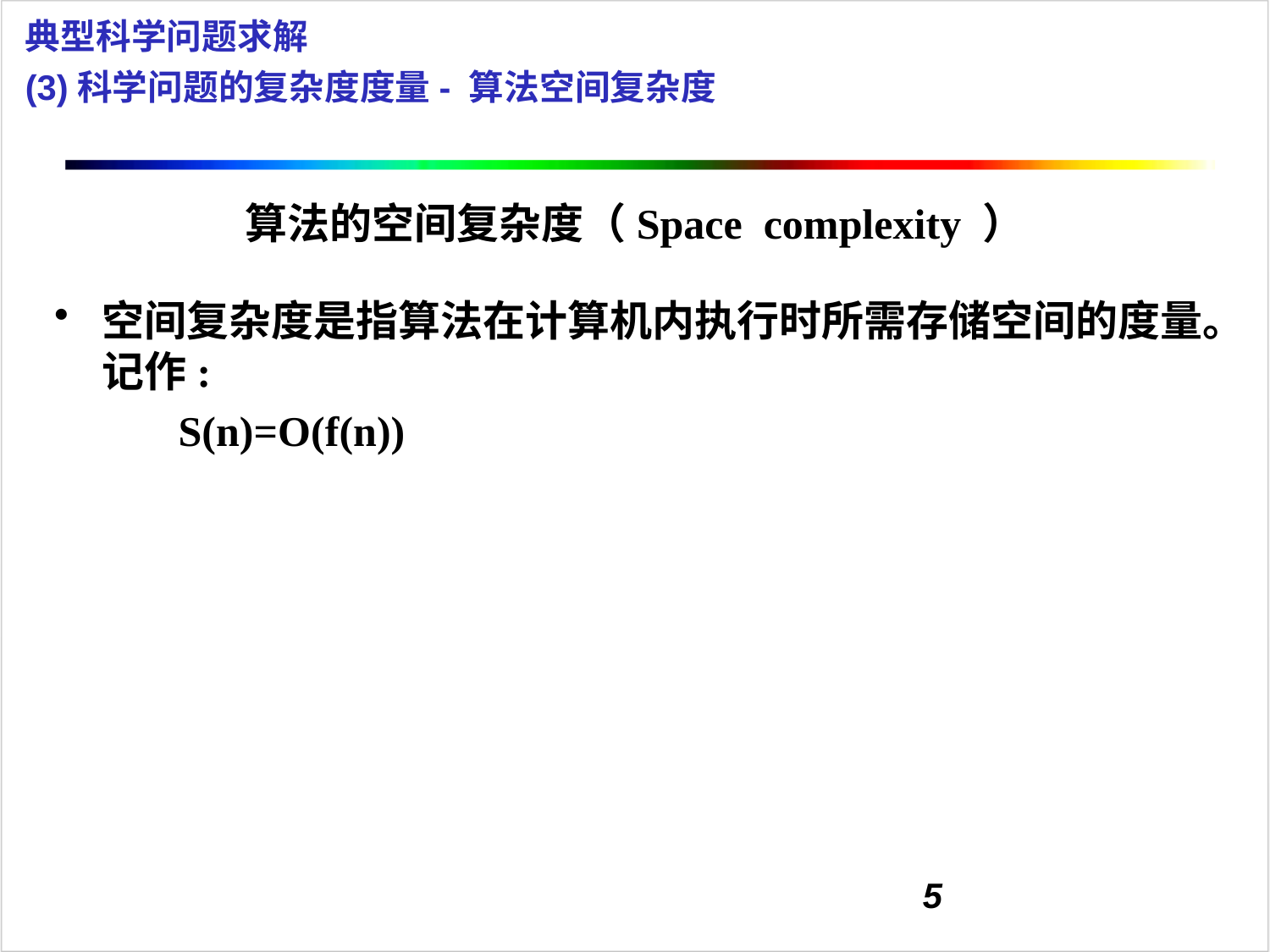

典型科学问题求解
(3)科学问题的复杂度度量- 算法空间复杂度
# 算法的空间复杂度（Space  complexity ）
空间复杂度是指算法在计算机内执行时所需存储空间的度量。记作:
  　　S(n)=O(f(n))
5